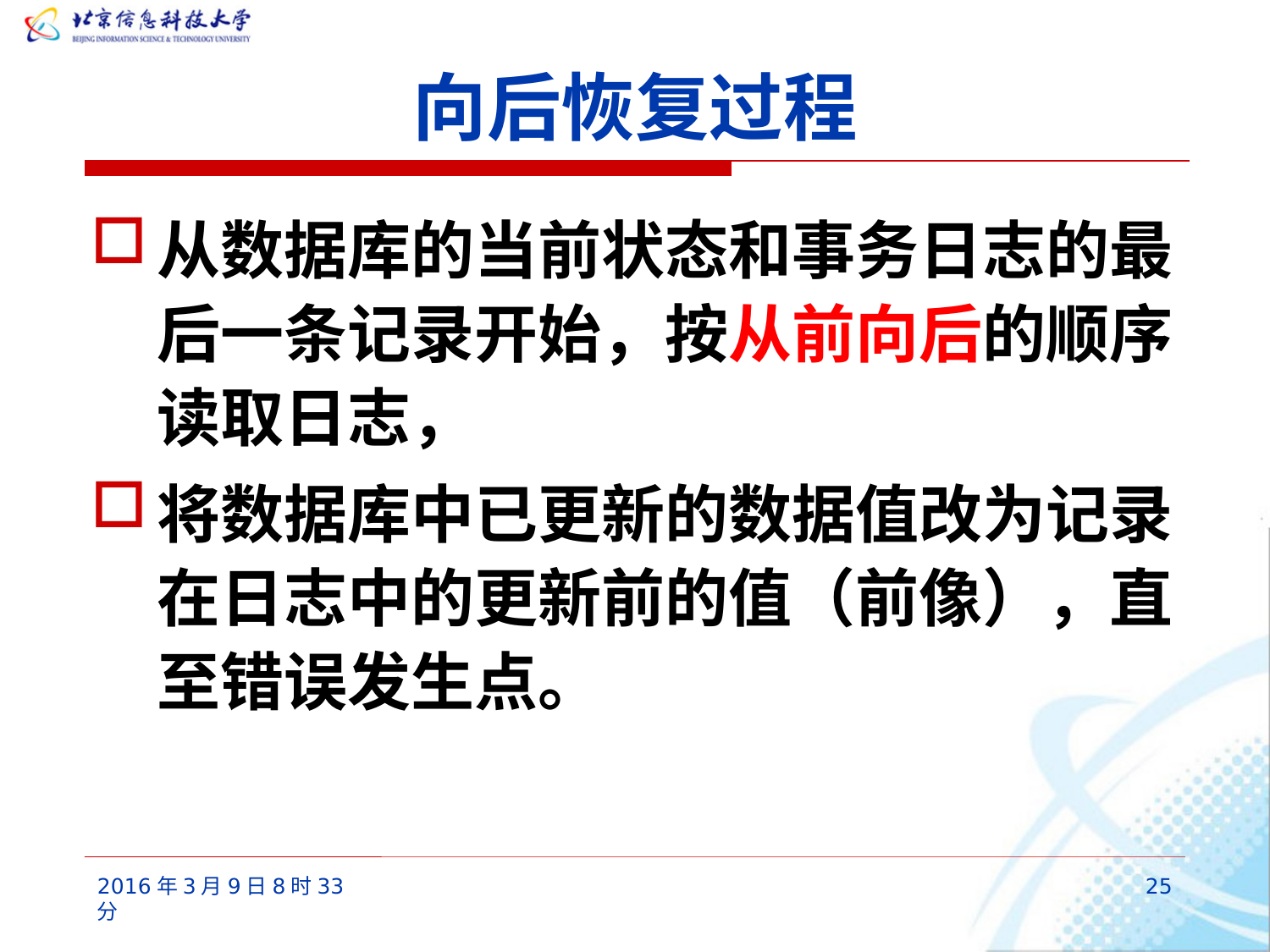

# 向后恢复过程
从数据库的当前状态和事务日志的最后一条记录开始，按从前向后的顺序读取日志，
将数据库中已更新的数据值改为记录在日志中的更新前的值（前像），直至错误发生点。
2016年3月9日8时33分
25